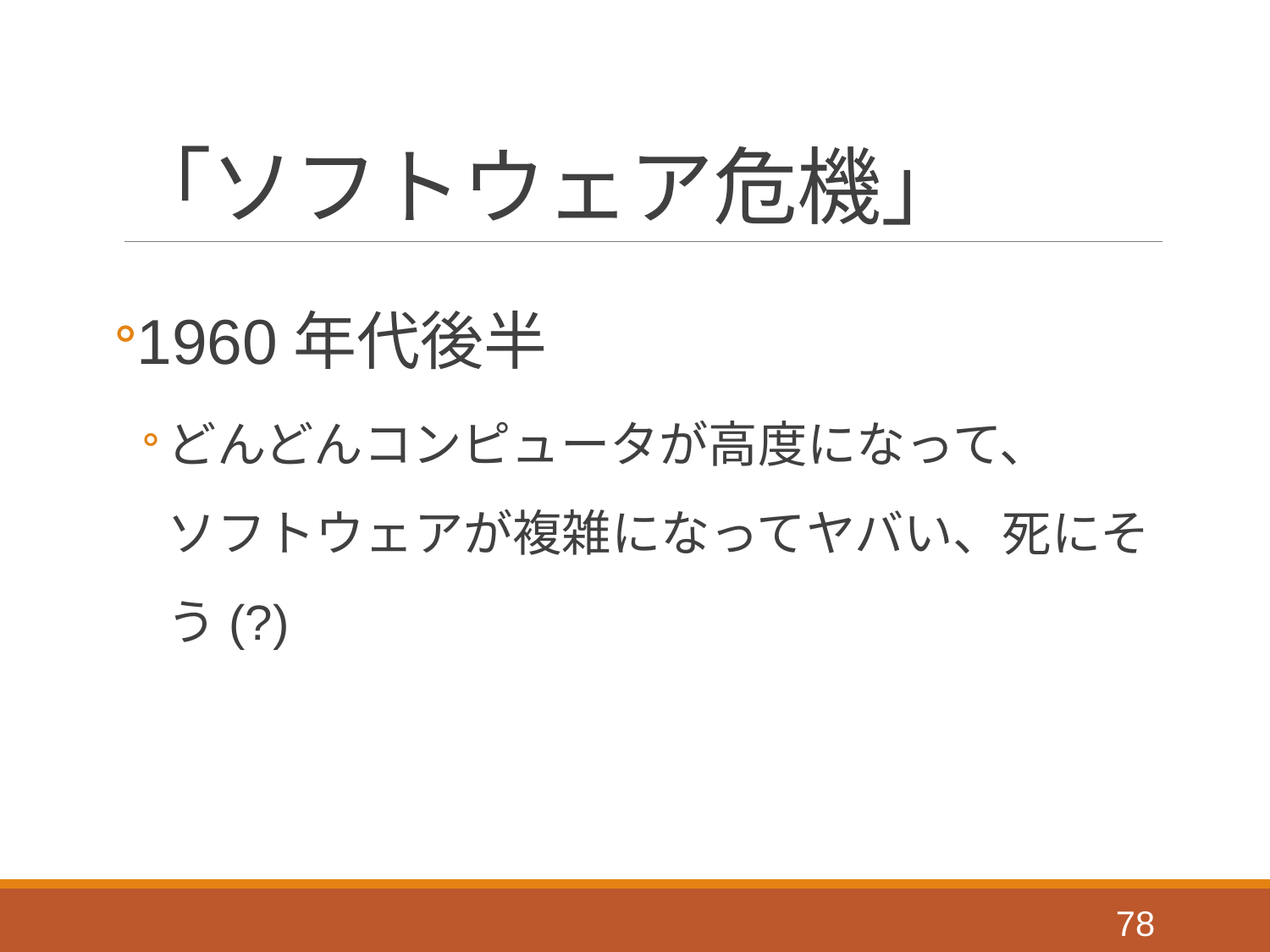

# 「ソフトウェア危機」
1960年代後半
どんどんコンピュータが高度になって、
ソフトウェアが複雑になってヤバい、死にそう(?)
78